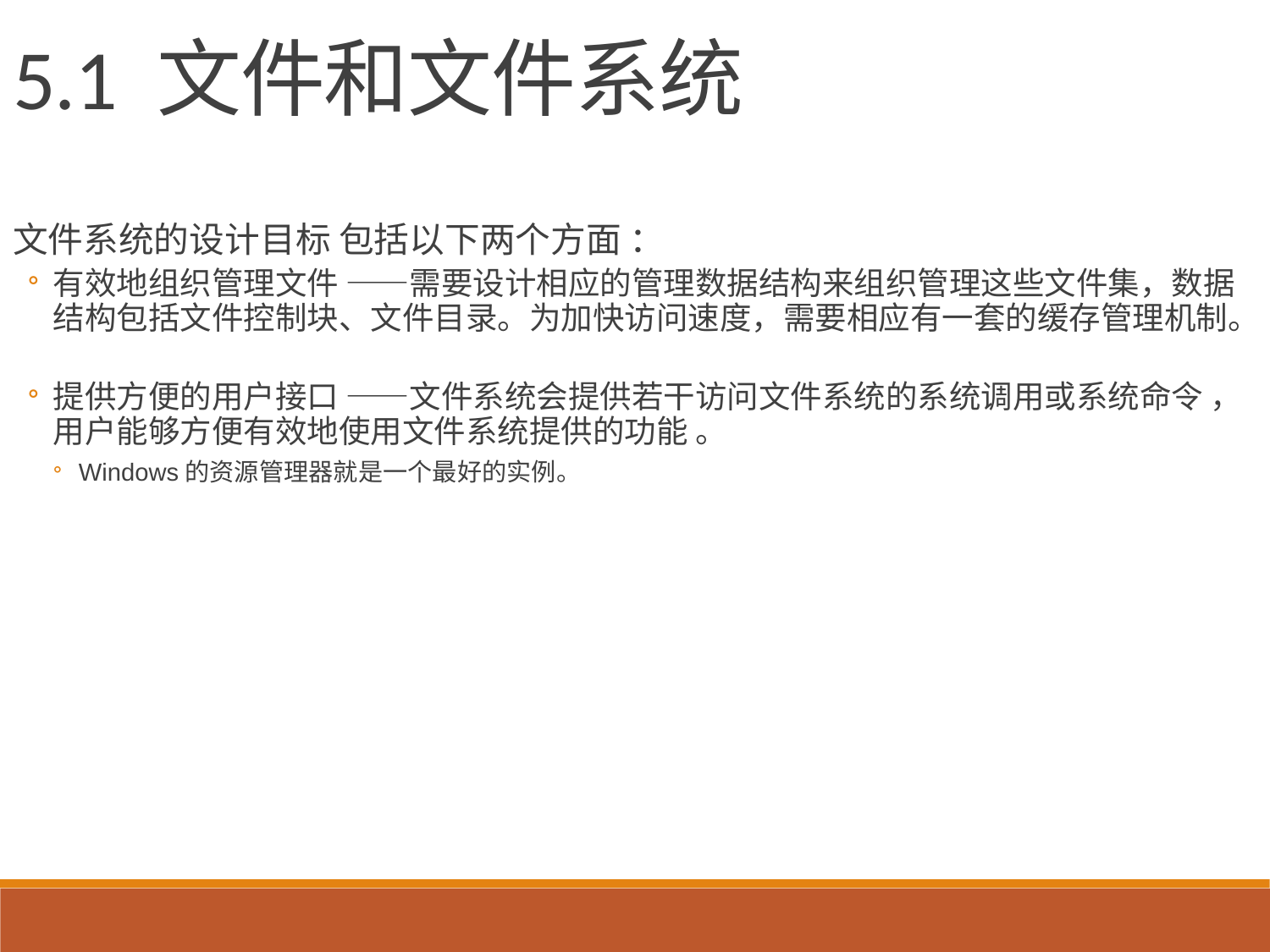

5.1 文件和文件系统
文件系统的设计目标 包括以下两个方面 ：
有效地组织管理文件 ——需要设计相应的管理数据结构来组织管理这些文件集，数据结构包括文件控制块、文件目录。为加快访问速度，需要相应有一套的缓存管理机制。
提供方便的用户接口 ——文件系统会提供若干访问文件系统的系统调用或系统命令 ，用户能够方便有效地使用文件系统提供的功能 。
Windows的资源管理器就是一个最好的实例。